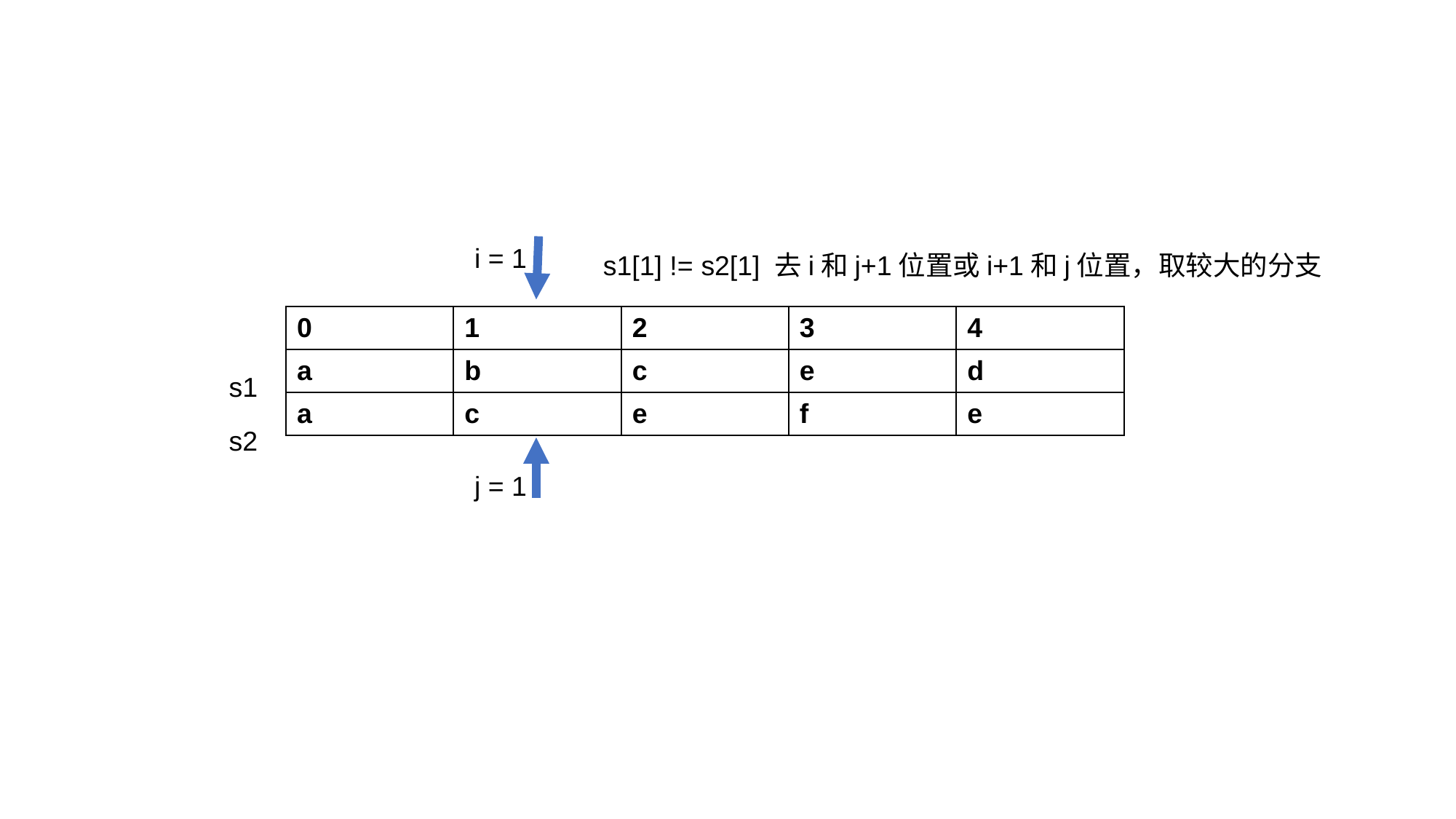

i = 1
s1[1] != s2[1] 去i和j+1位置或i+1和j位置，取较大的分支
| 0 | 1 | 2 | 3 | 4 |
| --- | --- | --- | --- | --- |
| a | b | c | e | d |
| a | c | e | f | e |
s1
s2
j = 1